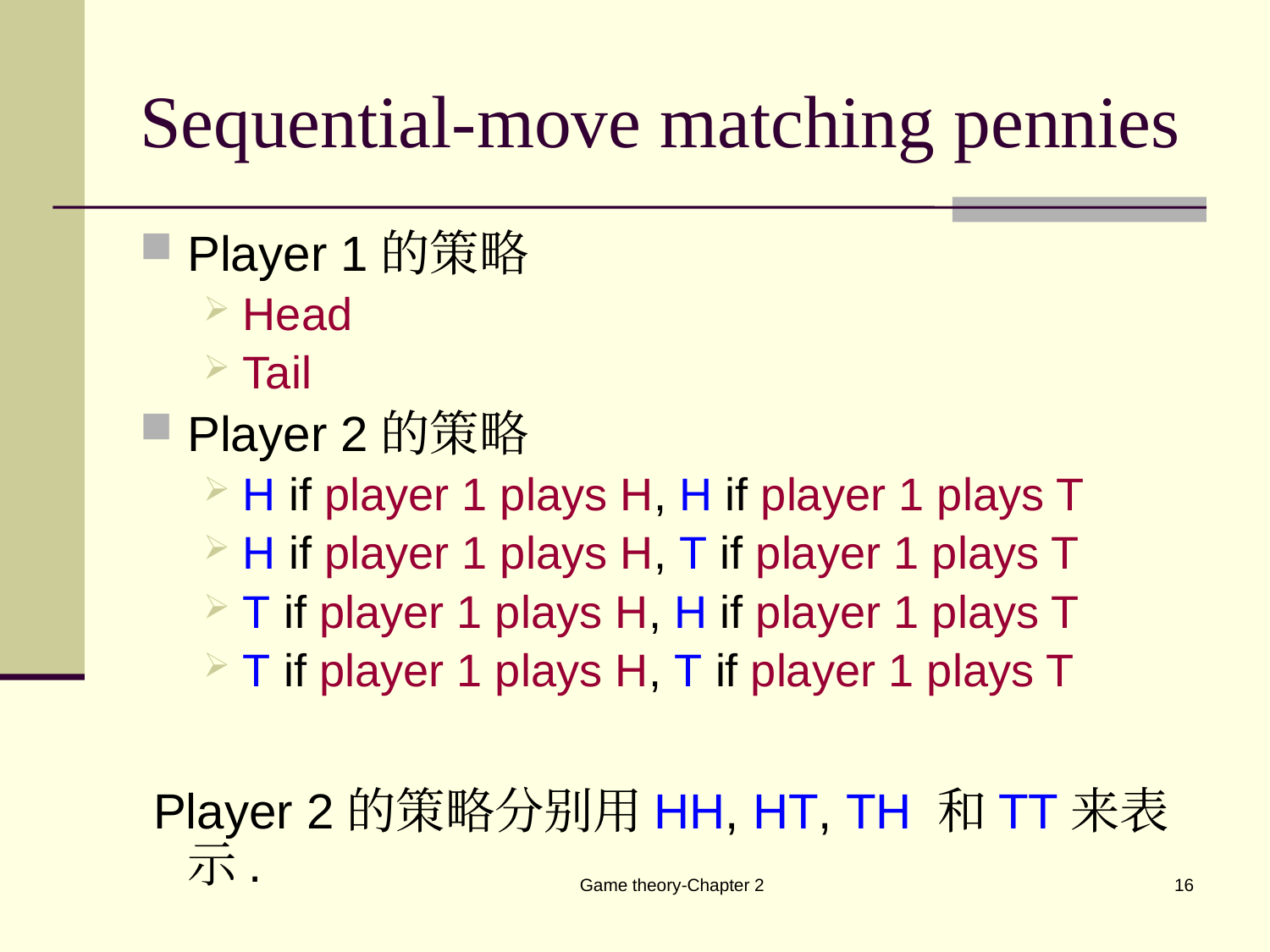

# Sequential-move matching pennies
Player 1的策略
Head
Tail
Player 2的策略
H if player 1 plays H, H if player 1 plays T
H if player 1 plays H, T if player 1 plays T
T if player 1 plays H, H if player 1 plays T
T if player 1 plays H, T if player 1 plays T

 Player 2的策略分别用HH, HT, TH 和TT来表示.
Game theory-Chapter 2
16